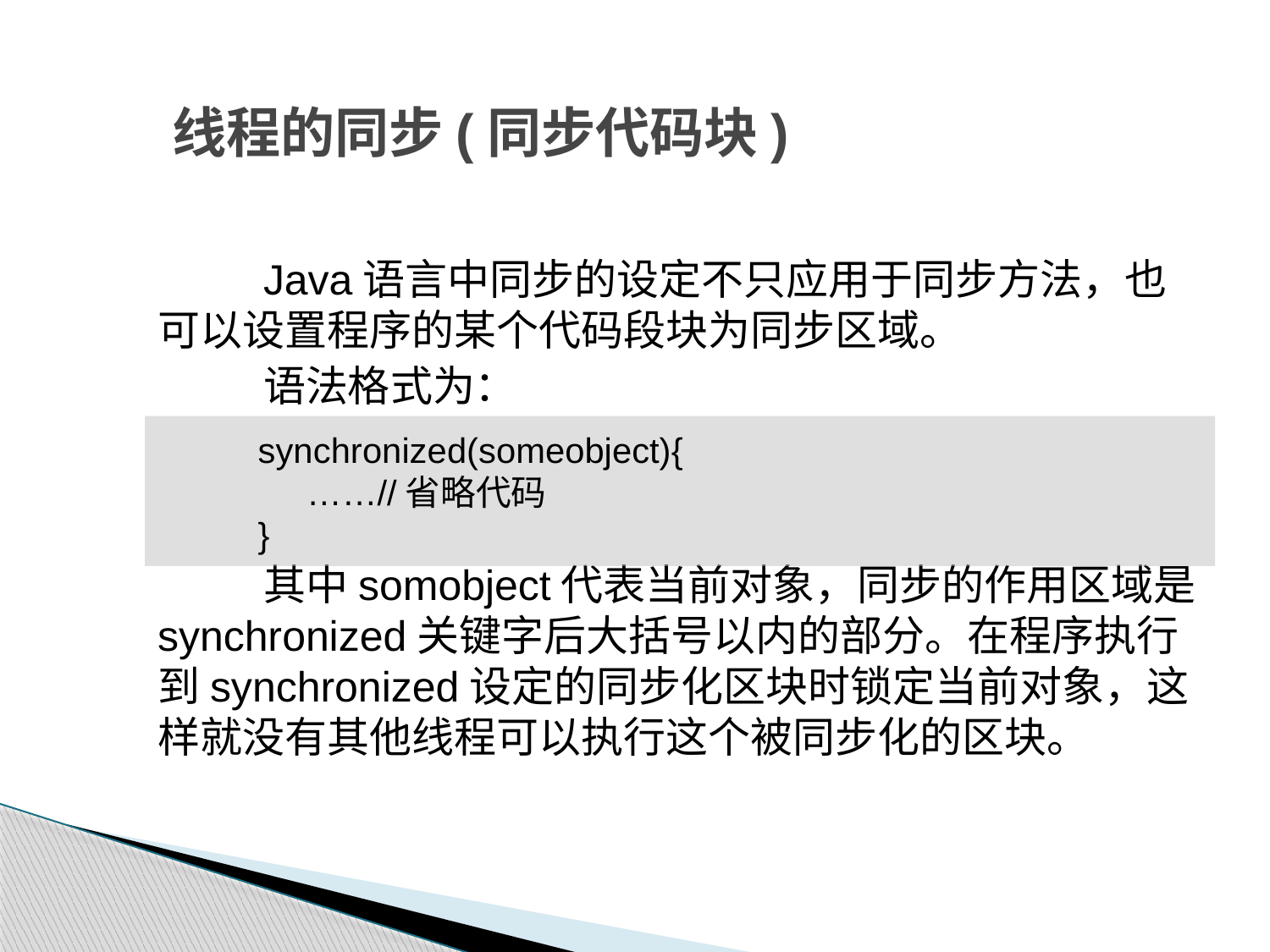

# 线程的同步(同步代码块)
Java语言中同步的设定不只应用于同步方法，也可以设置程序的某个代码段块为同步区域。
语法格式为：

其中somobject代表当前对象，同步的作用区域是synchronized关键字后大括号以内的部分。在程序执行到synchronized设定的同步化区块时锁定当前对象，这样就没有其他线程可以执行这个被同步化的区块。
synchronized(someobject){
     ……//省略代码
}